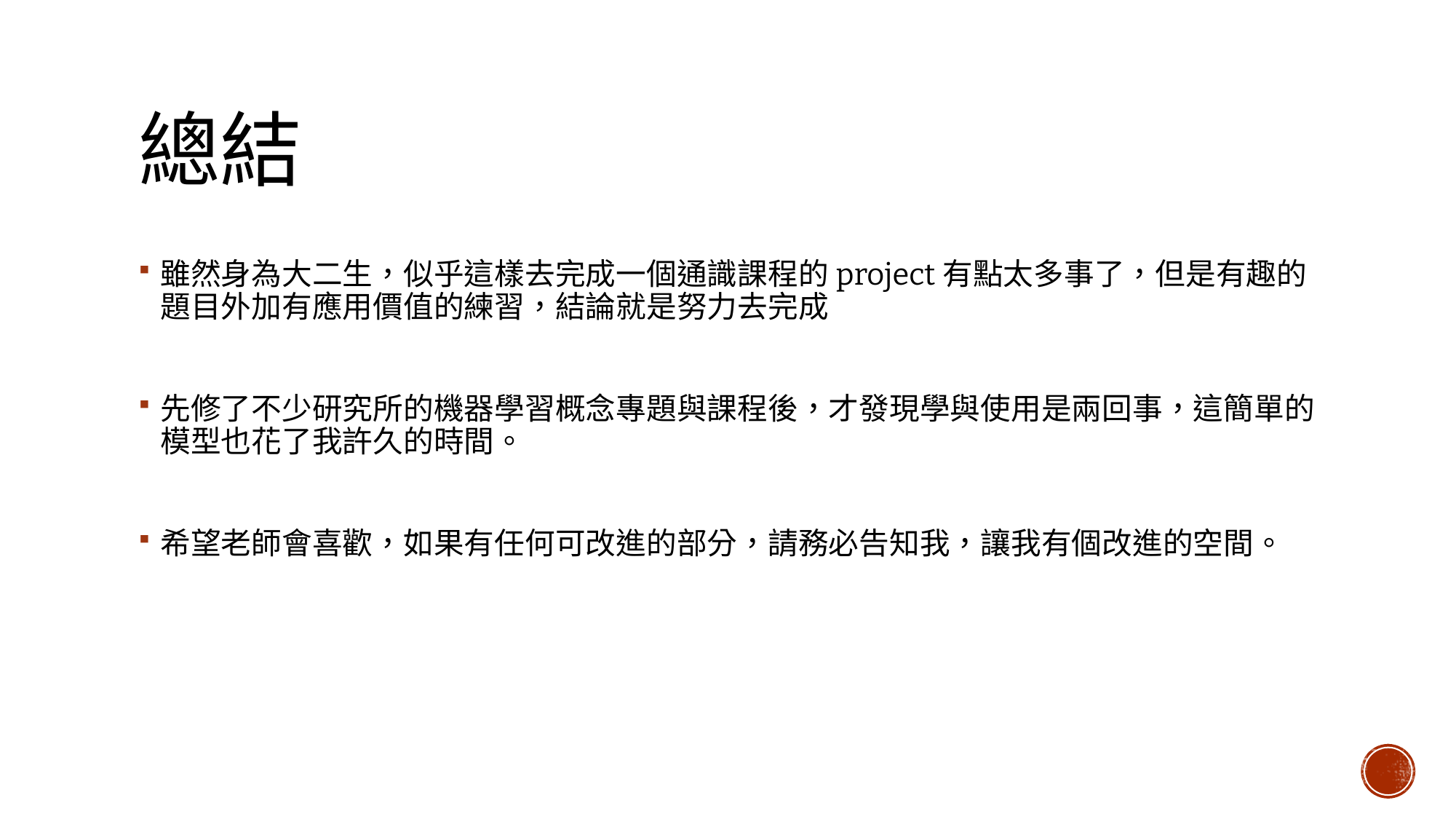

# 總結
雖然身為大二生，似乎這樣去完成一個通識課程的project有點太多事了，但是有趣的題目外加有應用價值的練習，結論就是努力去完成

先修了不少研究所的機器學習概念專題與課程後，才發現學與使用是兩回事，這簡單的模型也花了我許久的時間。

希望老師會喜歡，如果有任何可改進的部分，請務必告知我，讓我有個改進的空間。